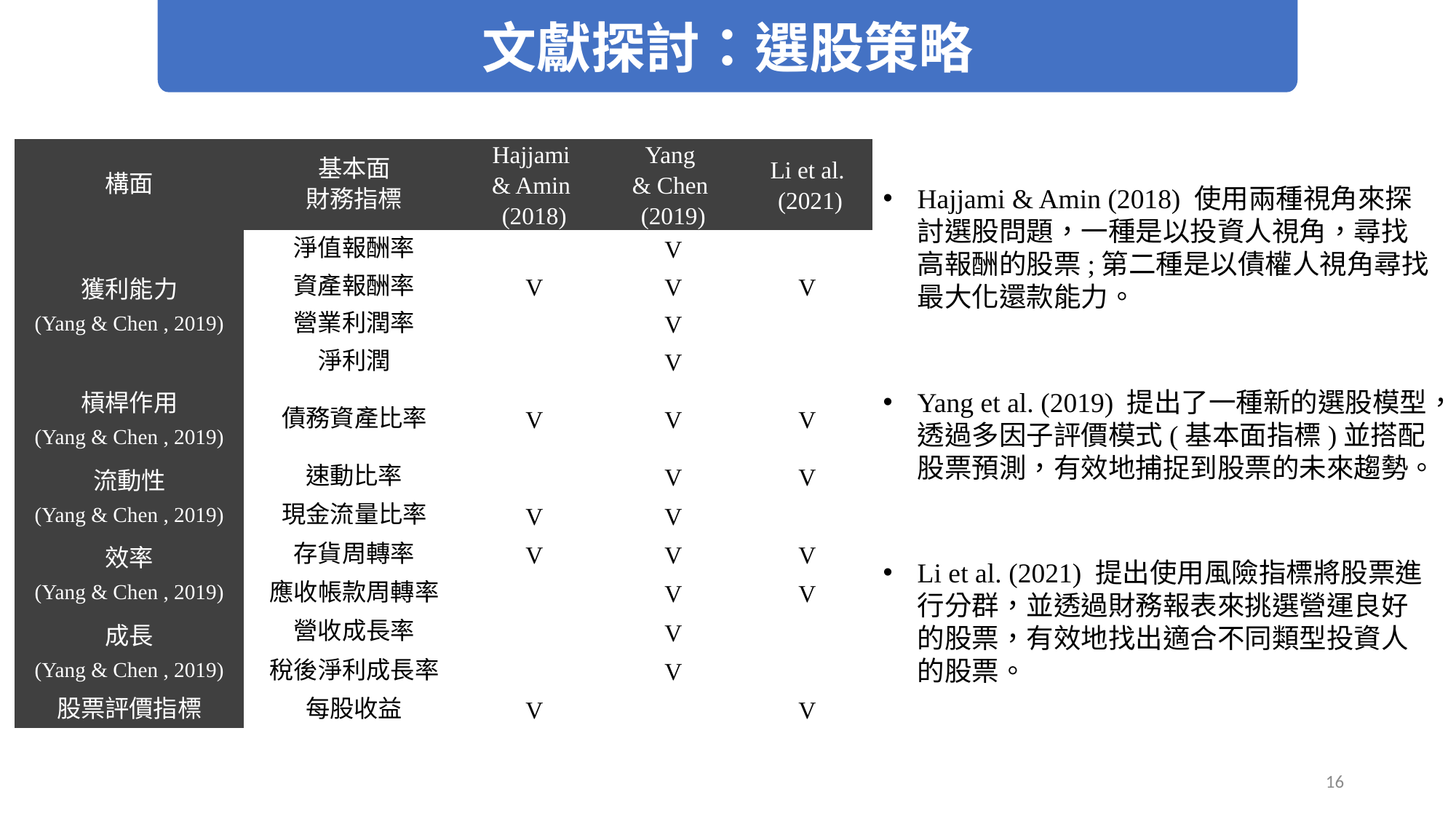

文獻探討：選股策略
| 構面 | 基本面 財務指標 | Hajjami & Amin (2018) | Yang & Chen (2019) | Li et al. (2021) |
| --- | --- | --- | --- | --- |
| 獲利能力 (Yang & Chen , 2019) | 淨值報酬率 |  | V |  |
|  | 資產報酬率 | V | V | V |
|  | 營業利潤率 |  | V |  |
|  | 淨利潤 |  | V |  |
| 槓桿作用 (Yang & Chen , 2019) | 債務資產比率 | V | V | V |
| 流動性 (Yang & Chen , 2019) | 速動比率 |  | V | V |
|  | 現金流量比率 | V | V |  |
| 效率 (Yang & Chen , 2019) | 存貨周轉率 | V | V | V |
|  | 應收帳款周轉率 |  | V | V |
| 成長 (Yang & Chen , 2019) | 營收成長率 |  | V |  |
|  | 稅後淨利成長率 |  | V |  |
| 股票評價指標 | 每股收益 | V |  | V |
Hajjami & Amin (2018) 使用兩種視角來探討選股問題，一種是以投資人視角，尋找高報酬的股票;第二種是以債權人視角尋找最大化還款能力。
Yang et al. (2019) 提出了一種新的選股模型，透過多因子評價模式(基本面指標)並搭配股票預測，有效地捕捉到股票的未來趨勢。
Li et al. (2021) 提出使用風險指標將股票進行分群，並透過財務報表來挑選營運良好的股票，有效地找出適合不同類型投資人的股票。
16